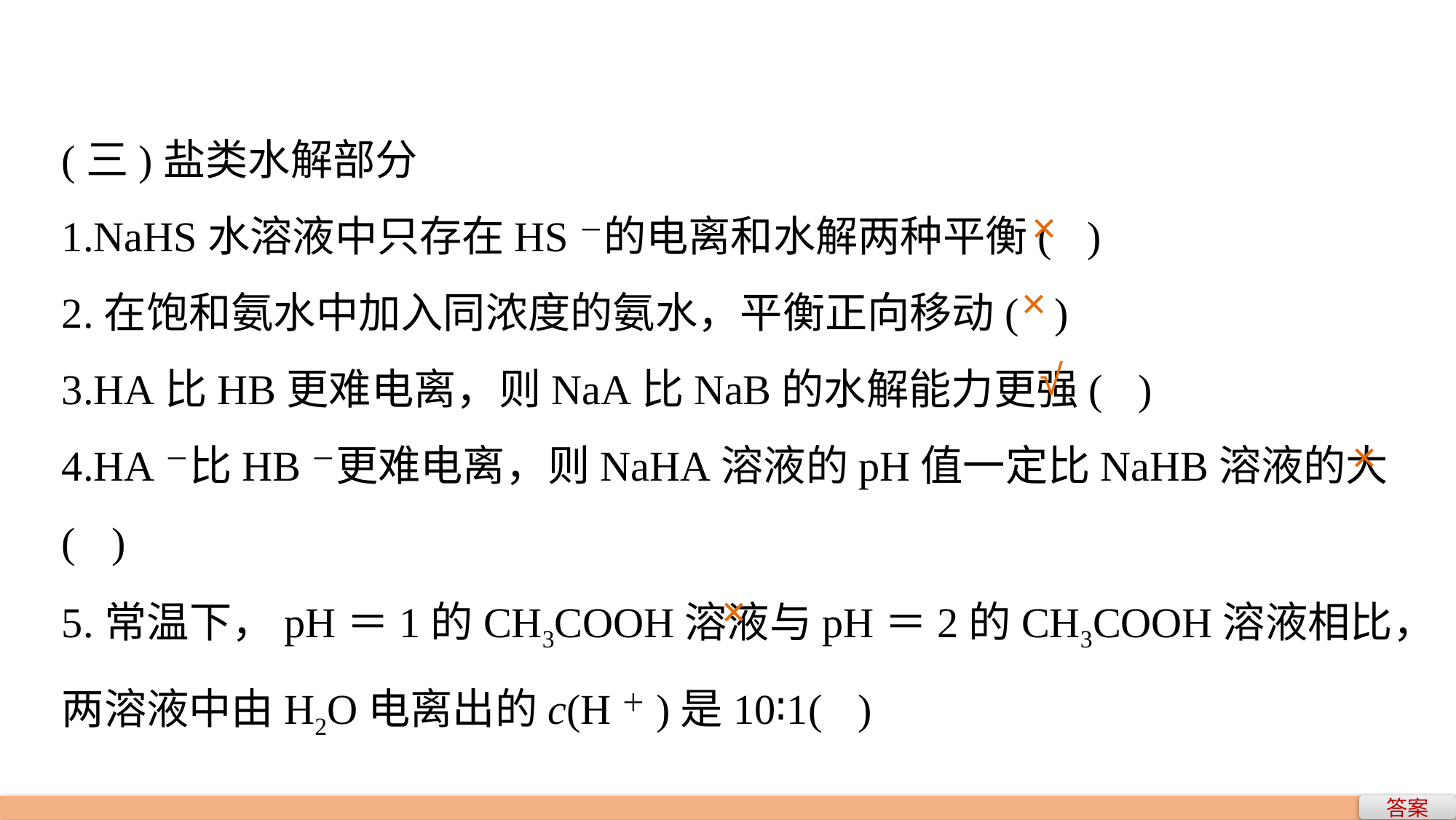

(三)盐类水解部分
1.NaHS水溶液中只存在HS－的电离和水解两种平衡(   )
2.在饱和氨水中加入同浓度的氨水，平衡正向移动(   )
3.HA比HB更难电离，则NaA比NaB的水解能力更强(   )
4.HA－比HB－更难电离，则NaHA溶液的pH值一定比NaHB溶液的大(   )
5.常温下，pH＝1的CH3COOH溶液与pH＝2的CH3COOH溶液相比，两溶液中由H2O电离出的c(H＋)是10∶1(   )
×
×
√
×
×
答案